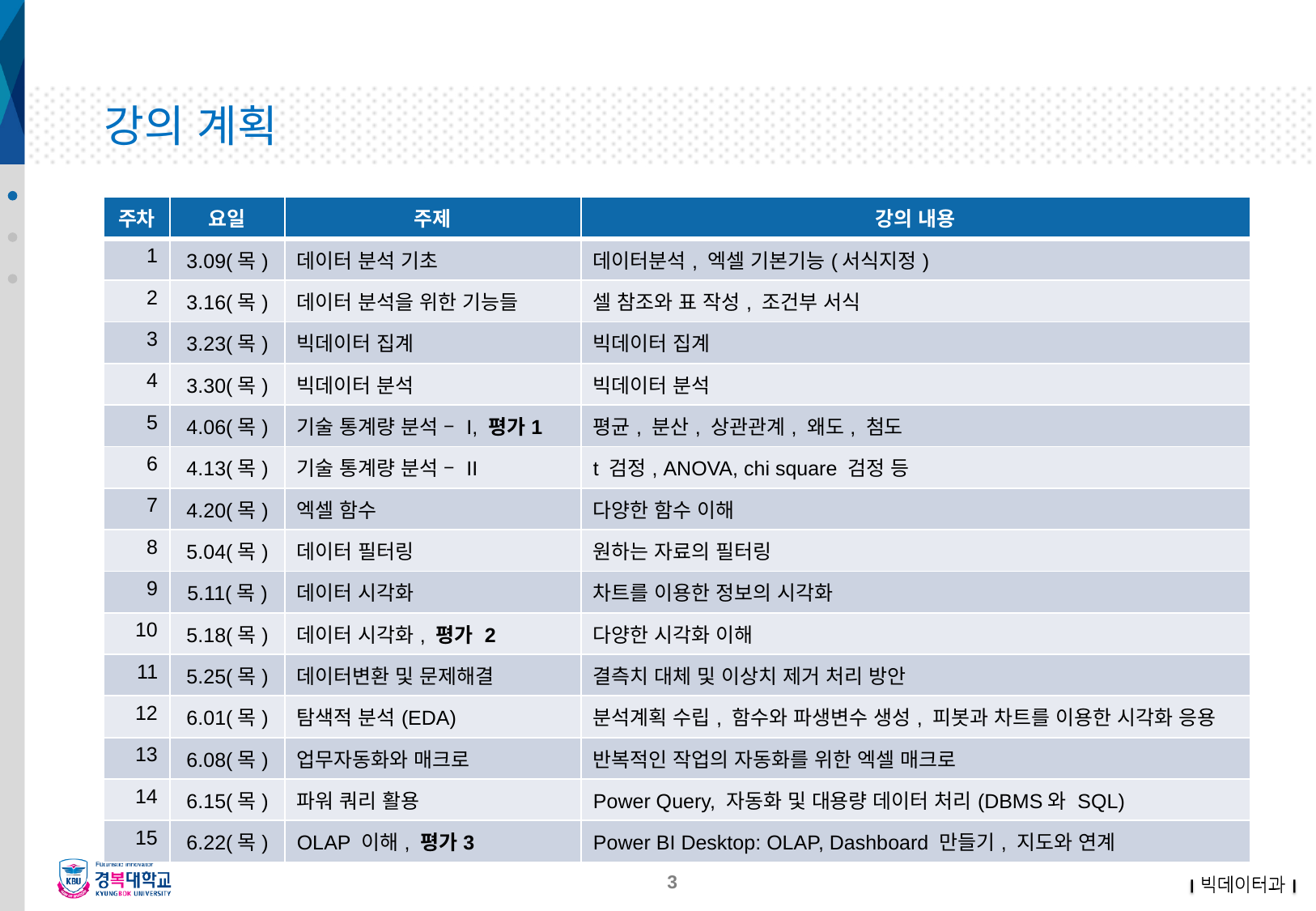

# 강의 계획
| 주차 | 요일 | 주제 | 강의 내용 |
| --- | --- | --- | --- |
| 1 | 3.09(목) | 데이터 분석 기초 | 데이터분석, 엑셀 기본기능(서식지정) |
| 2 | 3.16(목) | 데이터 분석을 위한 기능들 | 셀 참조와 표 작성, 조건부 서식 |
| 3 | 3.23(목) | 빅데이터 집계 | 빅데이터 집계 |
| 4 | 3.30(목) | 빅데이터 분석 | 빅데이터 분석 |
| 5 | 4.06(목) | 기술 통계량 분석 – I, 평가1 | 평균, 분산, 상관관계, 왜도, 첨도 |
| 6 | 4.13(목) | 기술 통계량 분석 – II | t 검정, ANOVA, chi square 검정 등 |
| 7 | 4.20(목) | 엑셀 함수 | 다양한 함수 이해 |
| 8 | 5.04(목) | 데이터 필터링 | 원하는 자료의 필터링 |
| 9 | 5.11(목) | 데이터 시각화 | 차트를 이용한 정보의 시각화 |
| 10 | 5.18(목) | 데이터 시각화, 평가 2 | 다양한 시각화 이해 |
| 11 | 5.25(목) | 데이터변환 및 문제해결 | 결측치 대체 및 이상치 제거 처리 방안 |
| 12 | 6.01(목) | 탐색적 분석(EDA) | 분석계획 수립, 함수와 파생변수 생성, 피봇과 차트를 이용한 시각화 응용 |
| 13 | 6.08(목) | 업무자동화와 매크로 | 반복적인 작업의 자동화를 위한 엑셀 매크로 |
| 14 | 6.15(목) | 파워 쿼리 활용 | Power Query, 자동화 및 대용량 데이터 처리(DBMS와 SQL) |
| 15 | 6.22(목) | OLAP 이해, 평가3 | Power BI Desktop: OLAP, Dashboard 만들기, 지도와 연계 |